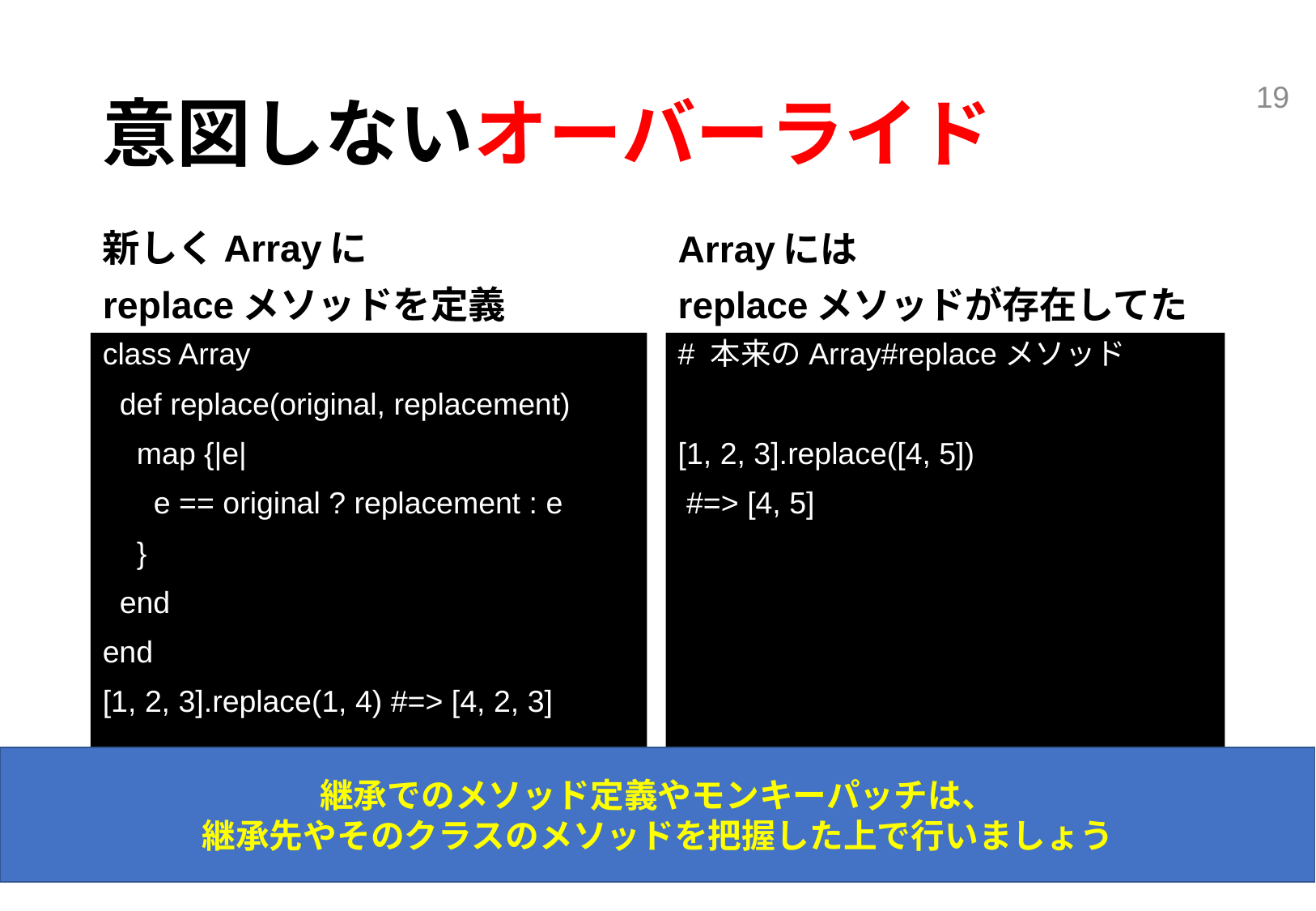

19
# 意図しないオーバーライド
新しくArrayに
replaceメソッドを定義
Arrayには
replaceメソッドが存在してた
class Array
  def replace(original, replacement)
    map {|e|
      e == original ? replacement : e
    }
  end
end
[1, 2, 3].replace(1, 4) #=> [4, 2, 3]
# 本来のArray#replaceメソッド

[1, 2, 3].replace([4, 5])
 #=> [4, 5]
継承でのメソッド定義やモンキーパッチは、
継承先やそのクラスのメソッドを把握した上で行いましょう